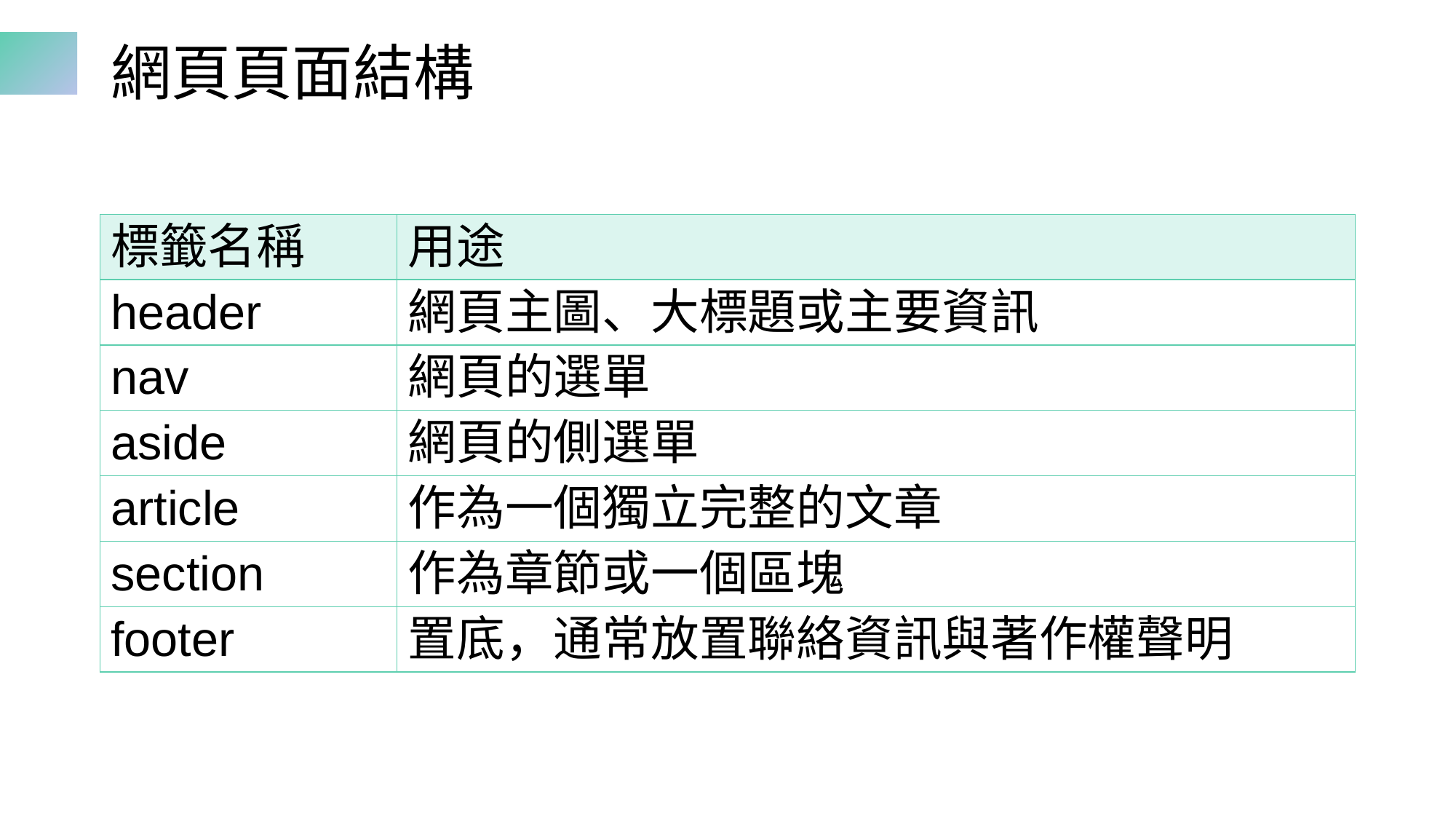

# 網頁頁面結構
| 標籤名稱 | 用途 |
| --- | --- |
| header | 網頁主圖、大標題或主要資訊 |
| nav | 網頁的選單 |
| aside | 網頁的側選單 |
| article | 作為一個獨立完整的文章 |
| section | 作為章節或一個區塊 |
| footer | 置底，通常放置聯絡資訊與著作權聲明 |